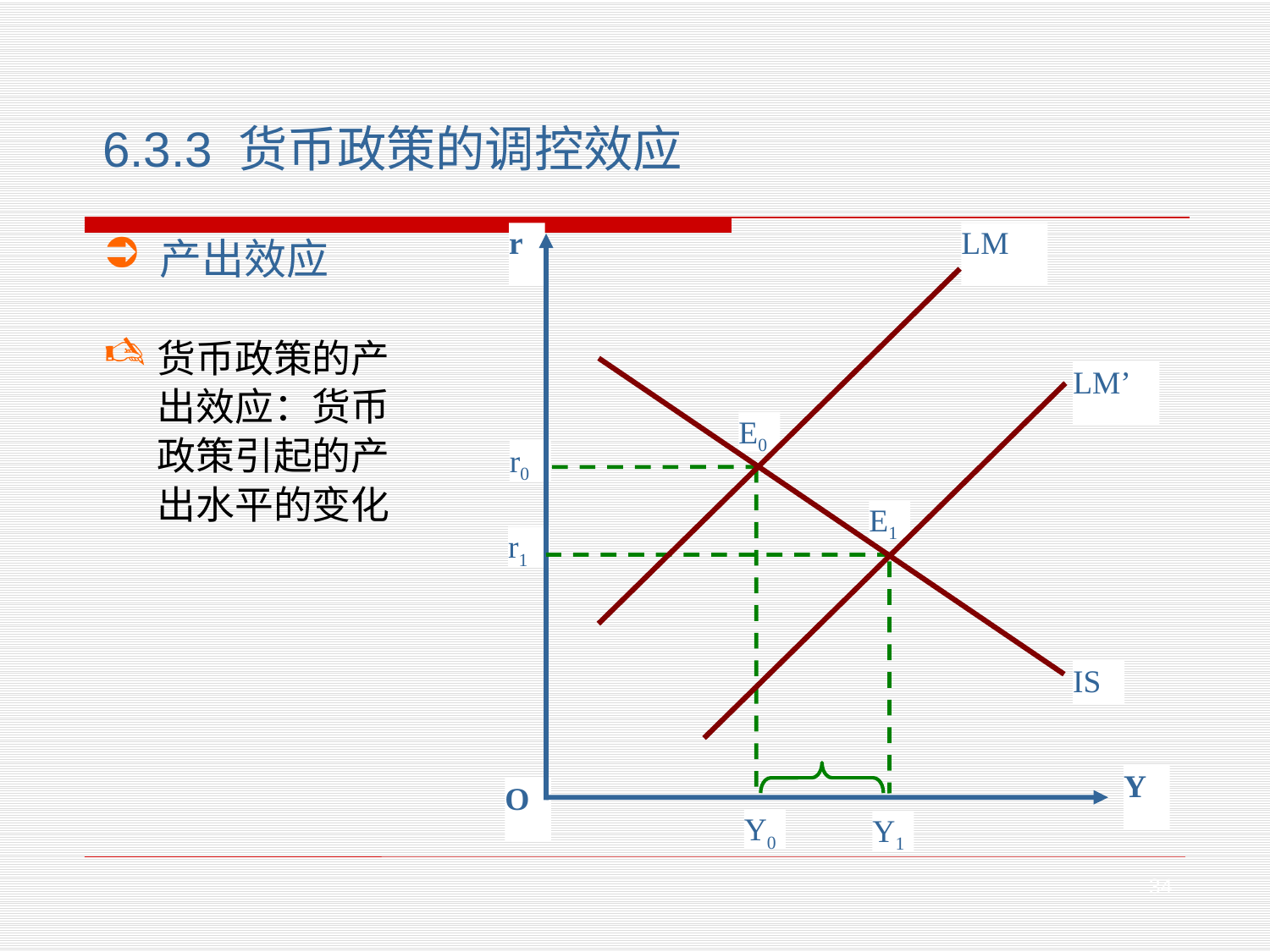

6.3.3 货币政策的调控效应
r
LM

LM’

E0
r0

E1
r1

IS
Y
O

Y0
Y1

 产出效应
货币政策的产出效应：货币政策引起的产出水平的变化
34